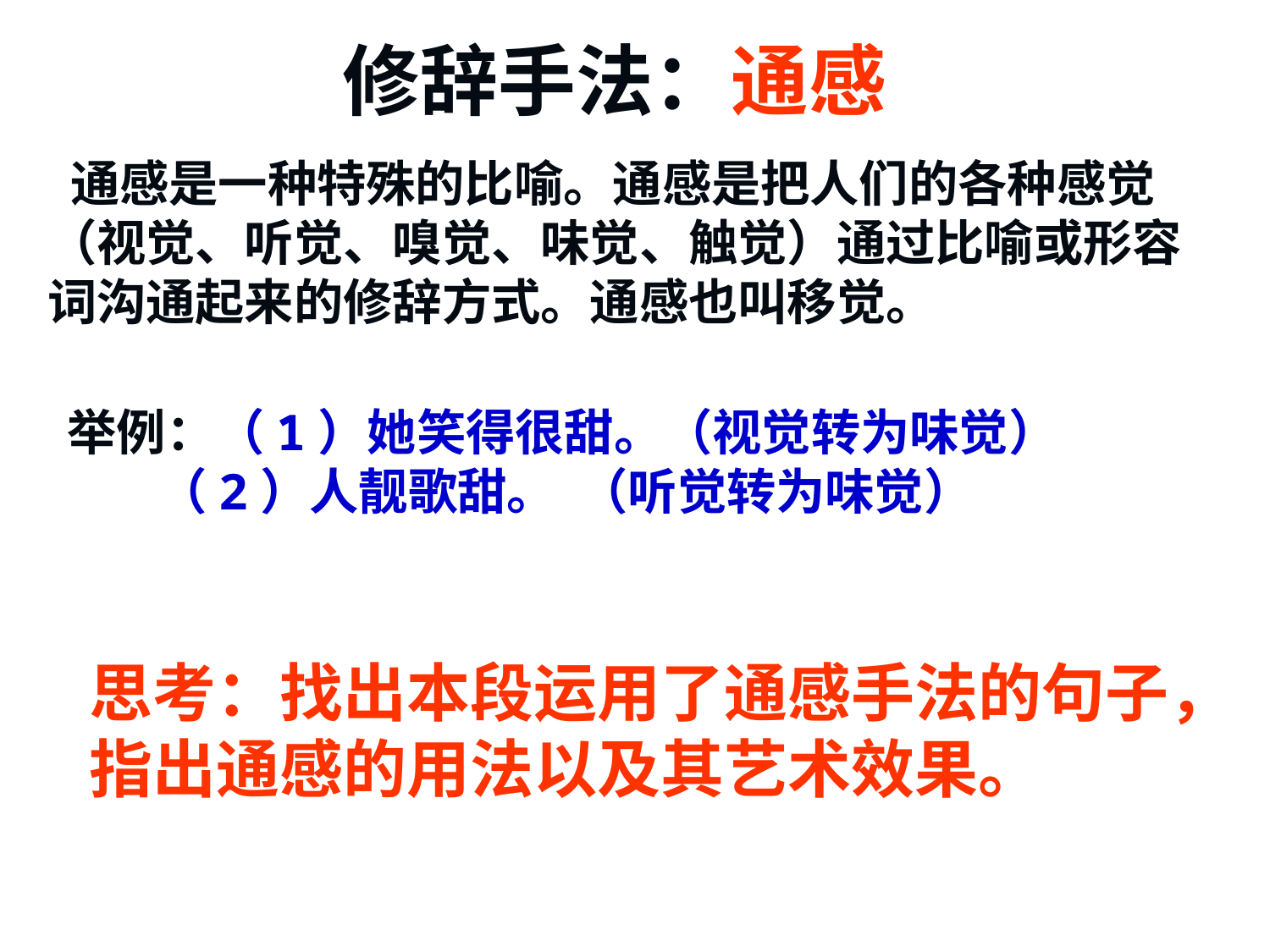

# 修辞手法：通感
 通感是一种特殊的比喻。通感是把人们的各种感觉（视觉、听觉、嗅觉、味觉、触觉）通过比喻或形容词沟通起来的修辞方式。通感也叫移觉。
举例：（1）她笑得很甜。（视觉转为味觉）
       （2）人靓歌甜。  （听觉转为味觉）

思考：找出本段运用了通感手法的句子，
指出通感的用法以及其艺术效果。